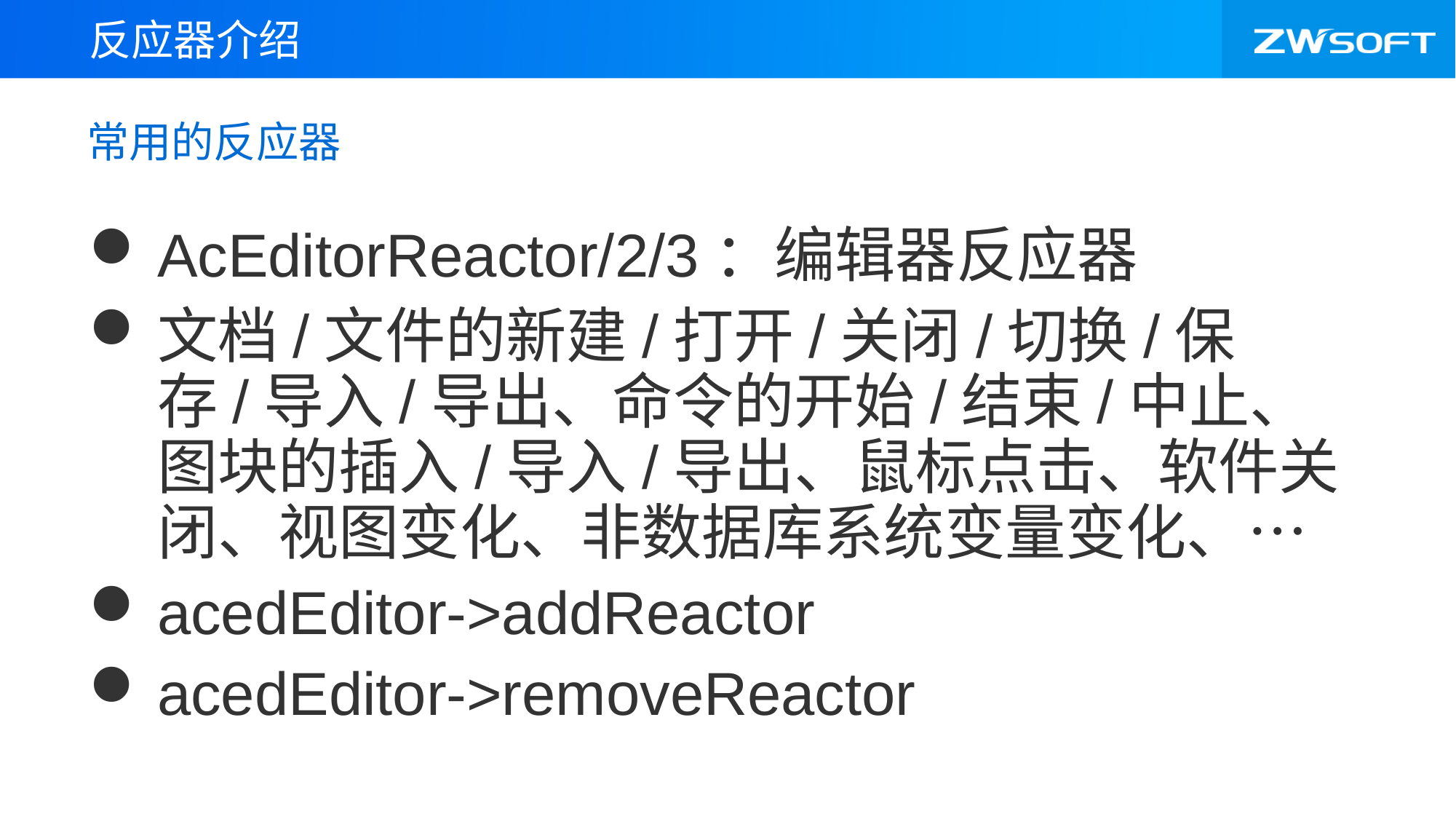

反应器介绍
# 常用的反应器
AcEditorReactor/2/3：编辑器反应器
文档/文件的新建/打开/关闭/切换/保存/导入/导出、命令的开始/结束/中止、图块的插入/导入/导出、鼠标点击、软件关闭、视图变化、非数据库系统变量变化、…
acedEditor->addReactor
acedEditor->removeReactor